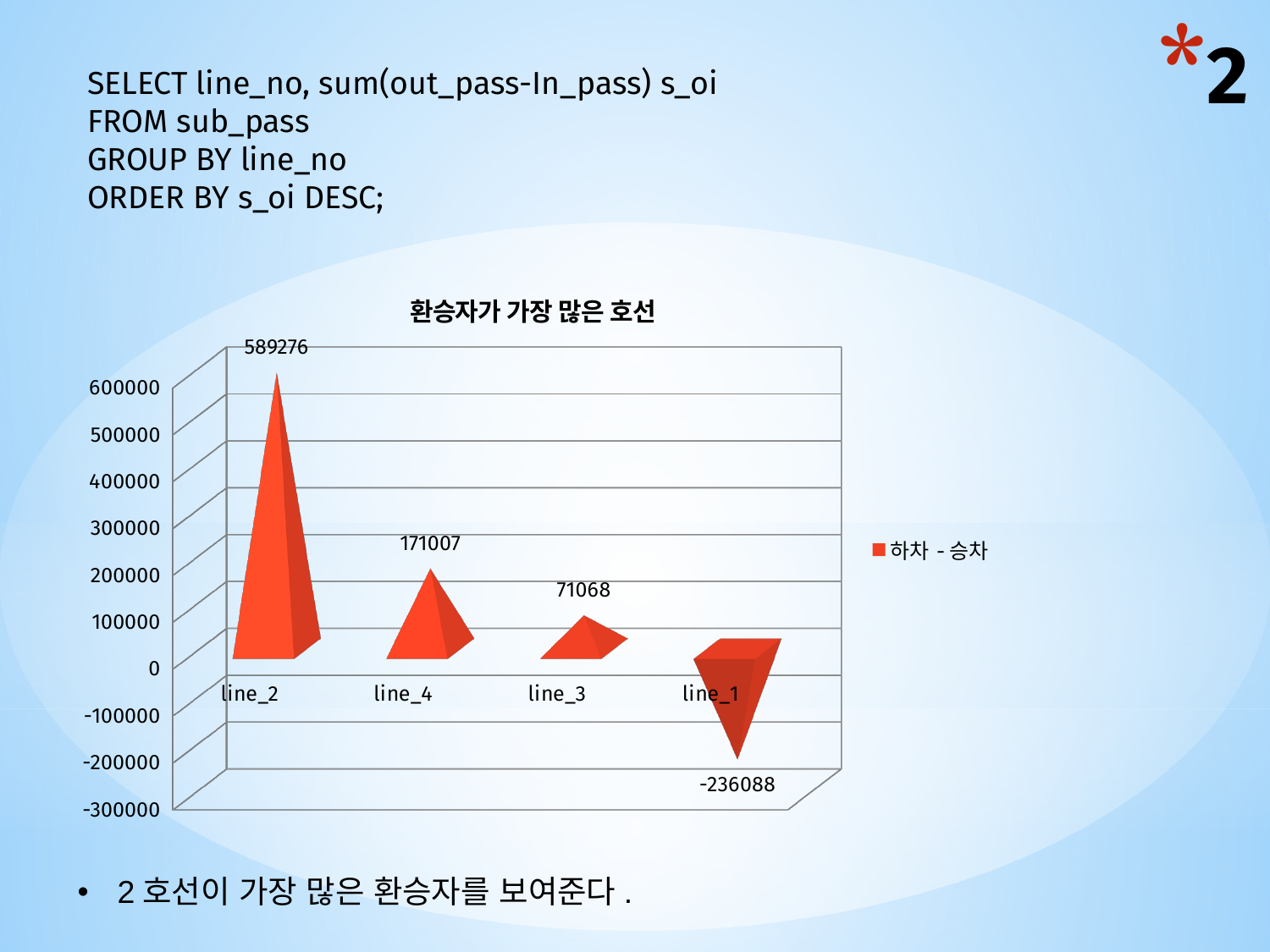

# 2
SELECT line_no, sum(out_pass-In_pass) s_oi
FROM sub_pass
GROUP BY line_no
ORDER BY s_oi DESC;

[unsupported chart]

2호선이 가장 많은 환승자를 보여준다.